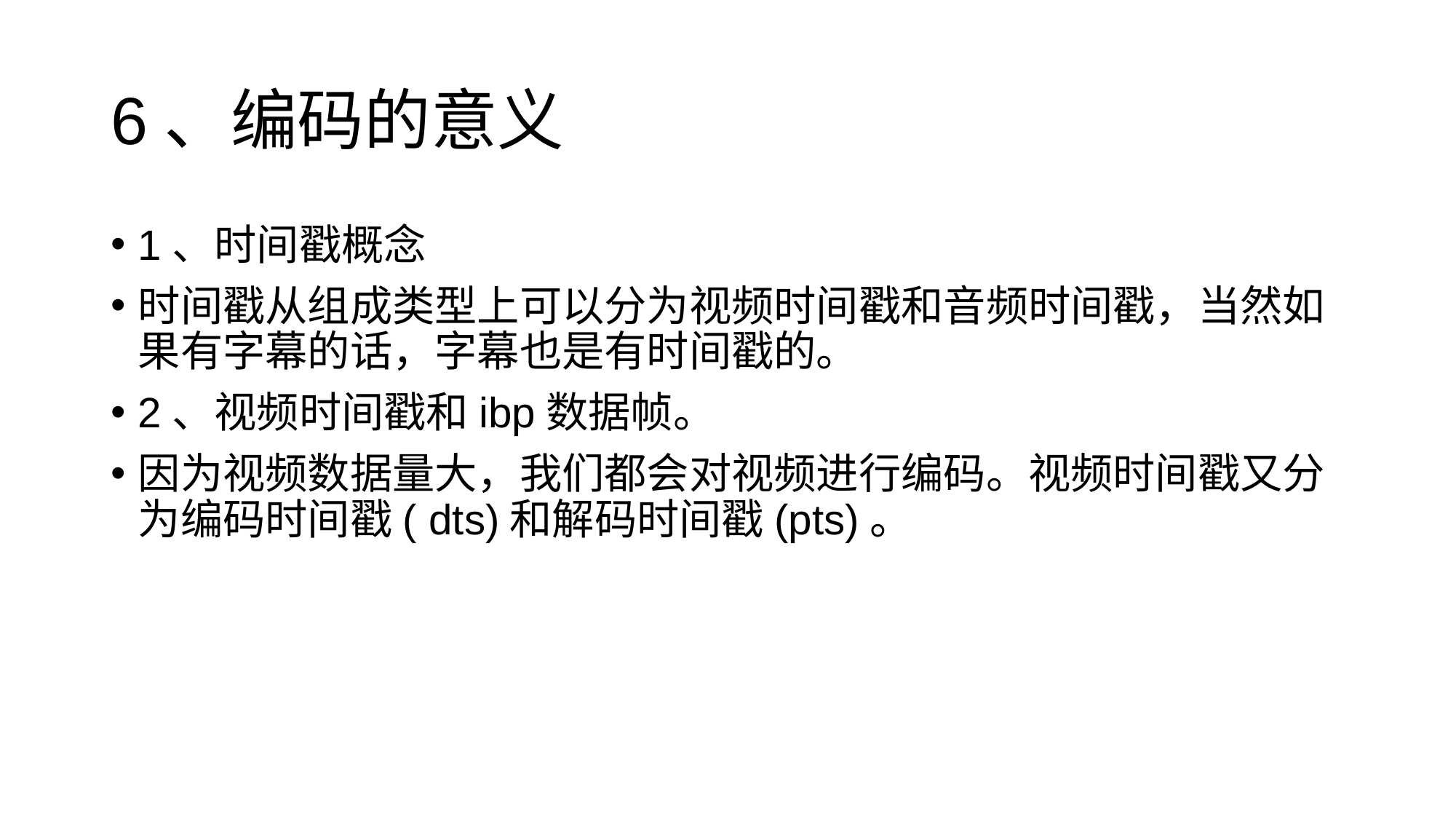

# 6、编码的意义
1、时间戳概念
时间戳从组成类型上可以分为视频时间戳和音频时间戳，当然如果有字幕的话，字幕也是有时间戳的。
2、视频时间戳和ibp数据帧。
因为视频数据量大，我们都会对视频进行编码。视频时间戳又分为编码时间戳( dts)和解码时间戳(pts)。